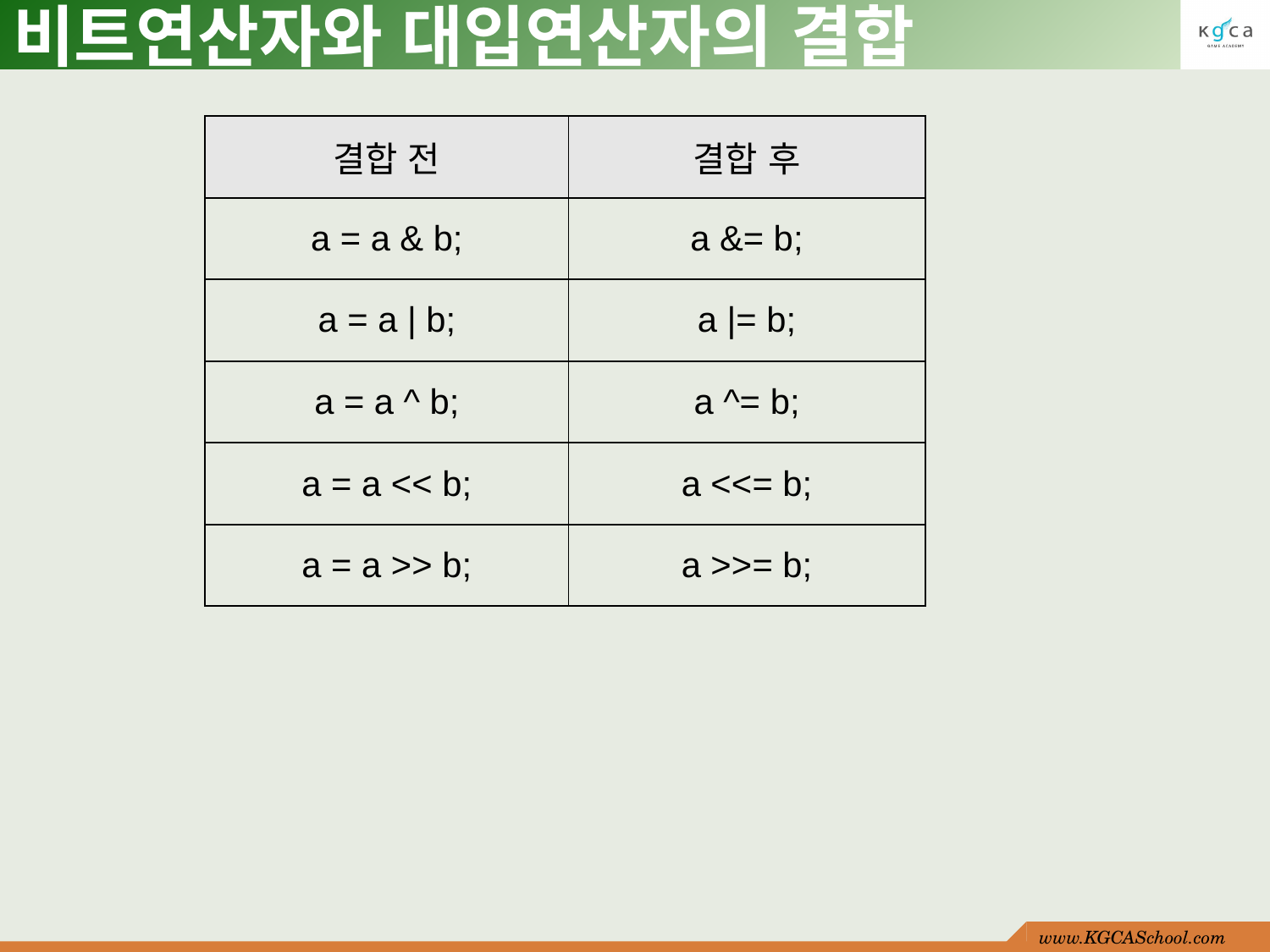

# 비트연산자와 대입연산자의 결합
| 결합 전 | 결합 후 |
| --- | --- |
| a = a & b; | a &= b; |
| a = a | b; | a |= b; |
| a = a ^ b; | a ^= b; |
| a = a << b; | a <<= b; |
| a = a >> b; | a >>= b; |